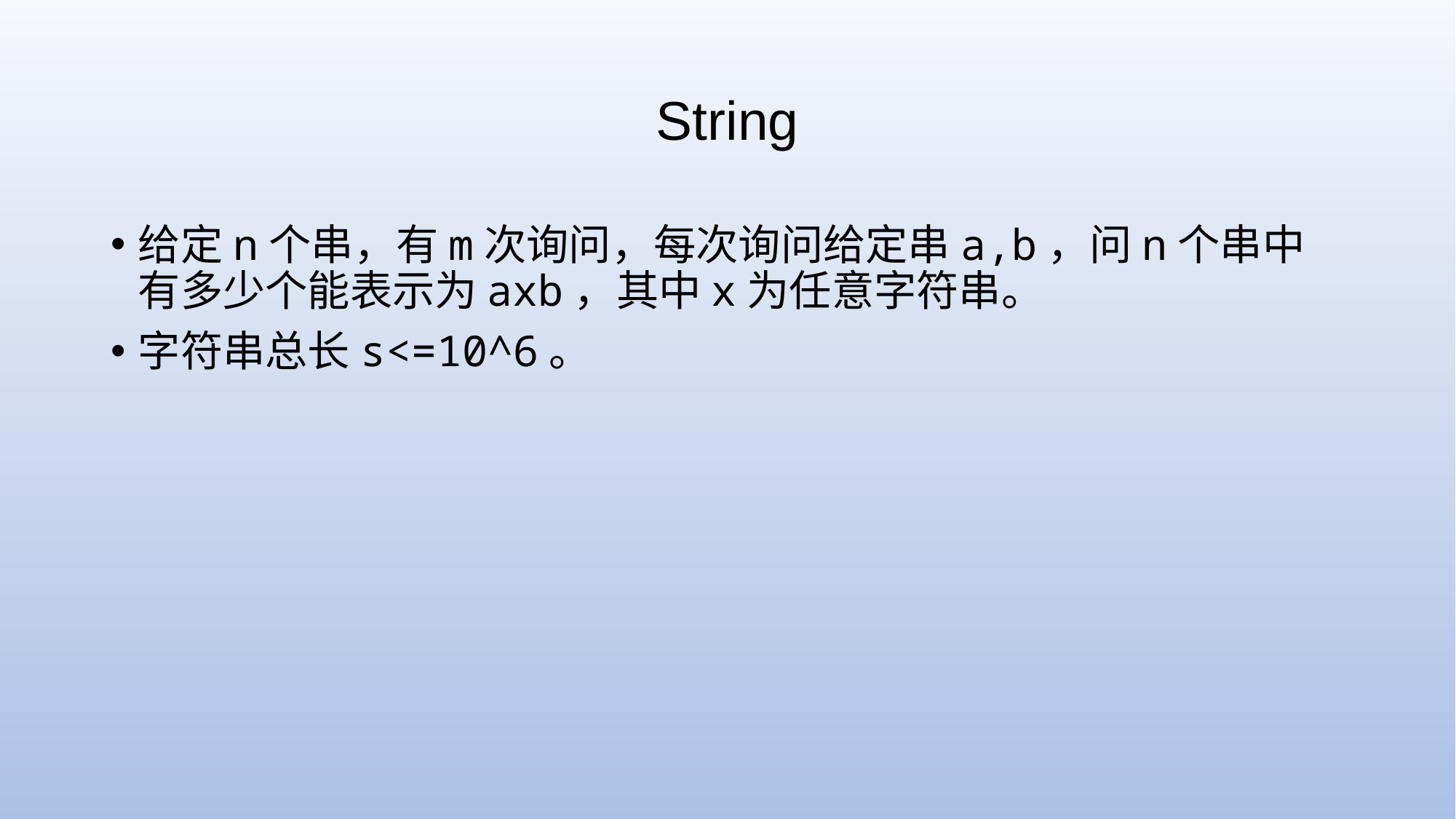

# String
给定n个串，有m次询问，每次询问给定串a,b，问n个串中有多少个能表示为axb，其中x为任意字符串。
字符串总长s<=10^6。